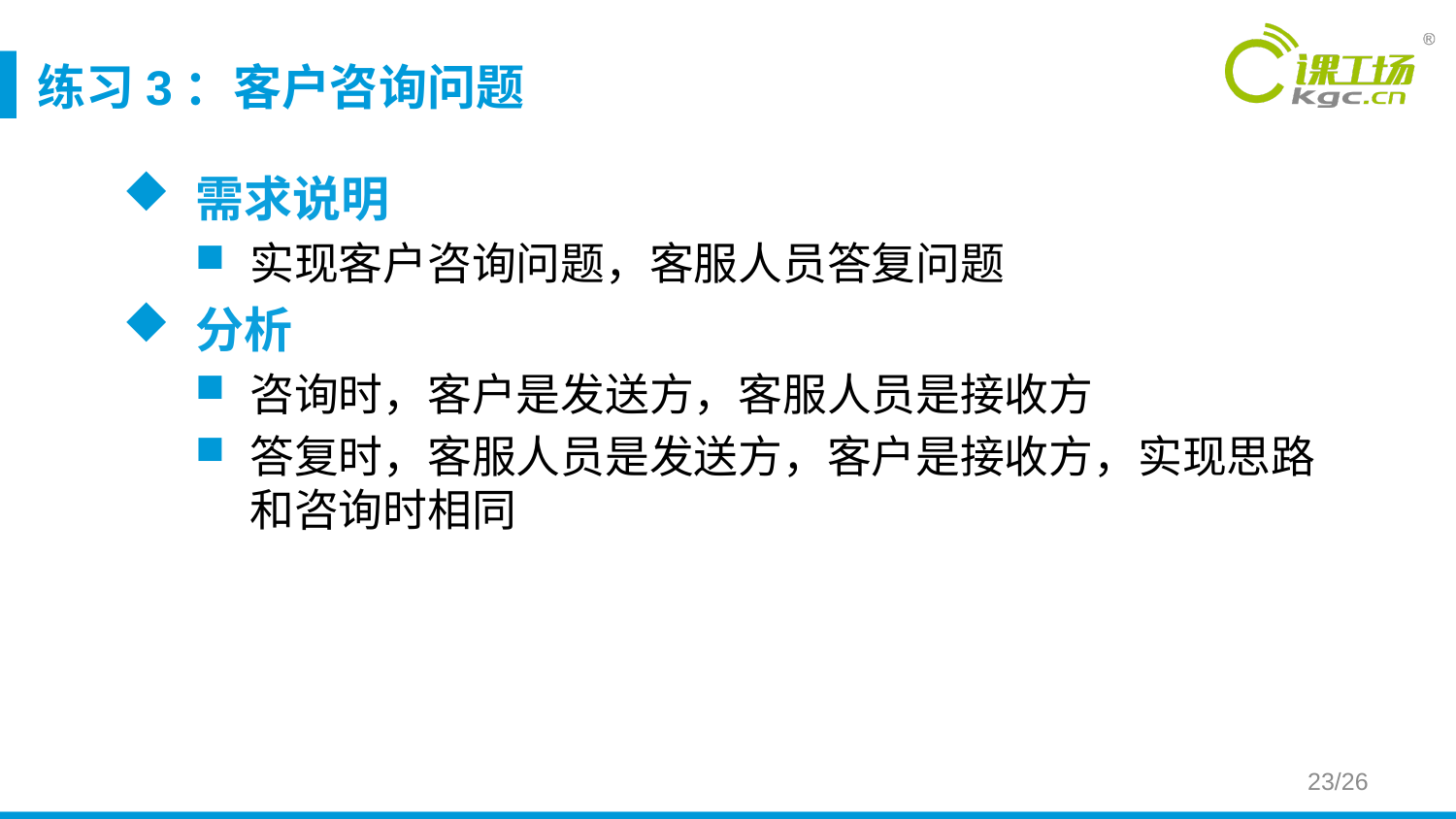

# 练习3：客户咨询问题
需求说明
实现客户咨询问题，客服人员答复问题
分析
咨询时，客户是发送方，客服人员是接收方
答复时，客服人员是发送方，客户是接收方，实现思路和咨询时相同

23/26